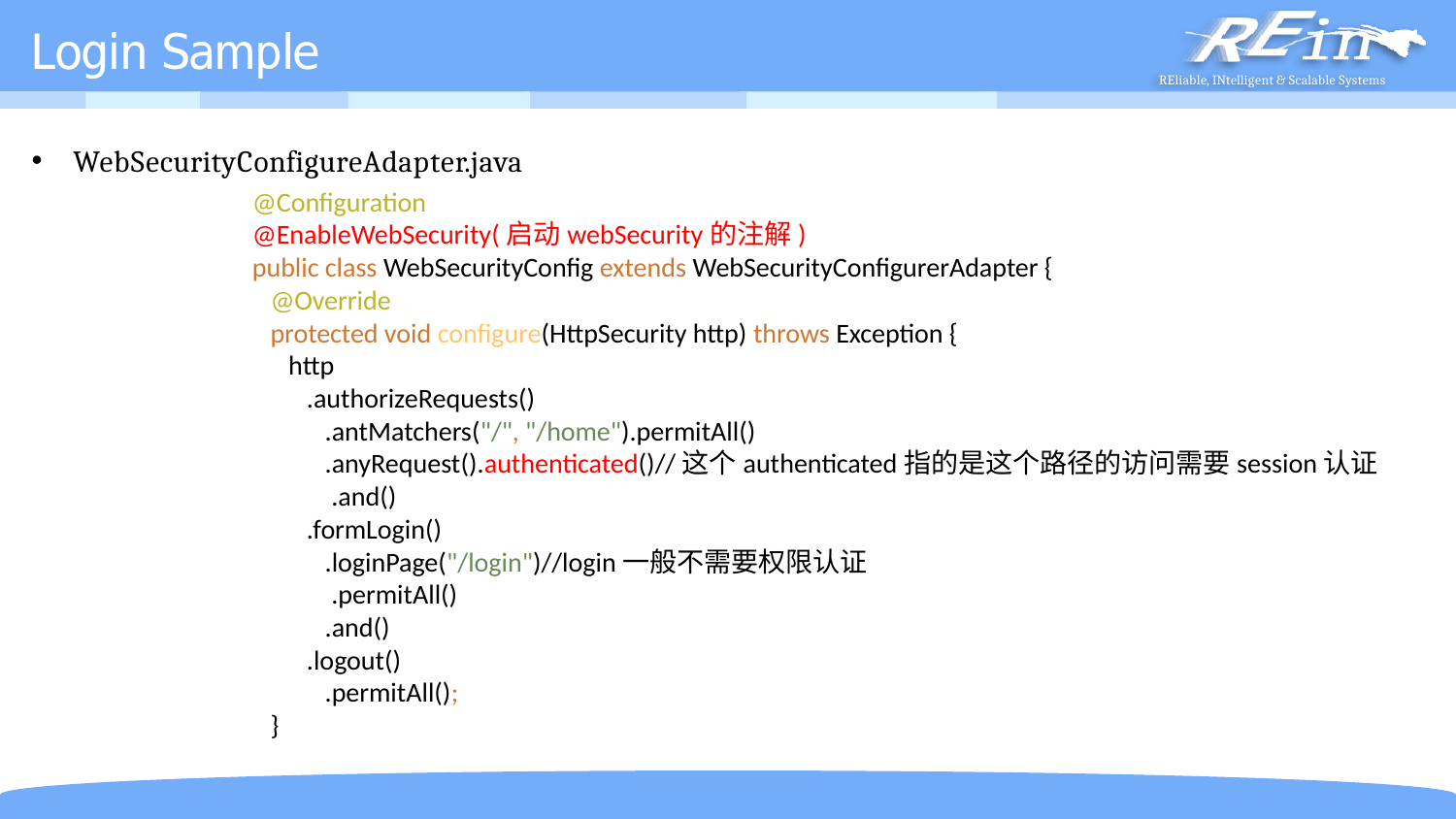

# Login Sample
WebSecurityConfigureAdapter.java
@Configuration
@EnableWebSecurity(启动webSecurity的注解)
public class WebSecurityConfig extends WebSecurityConfigurerAdapter {
   @Override
   protected void configure(HttpSecurity http) throws Exception {
      http
         .authorizeRequests()
            .antMatchers("/", "/home").permitAll()
            .anyRequest().authenticated()//这个authenticated指的是这个路径的访问需要session认证
            .and()
         .formLogin()
            .loginPage("/login")//login一般不需要权限认证
            .permitAll()
            .and()
         .logout()
            .permitAll();
   }
5